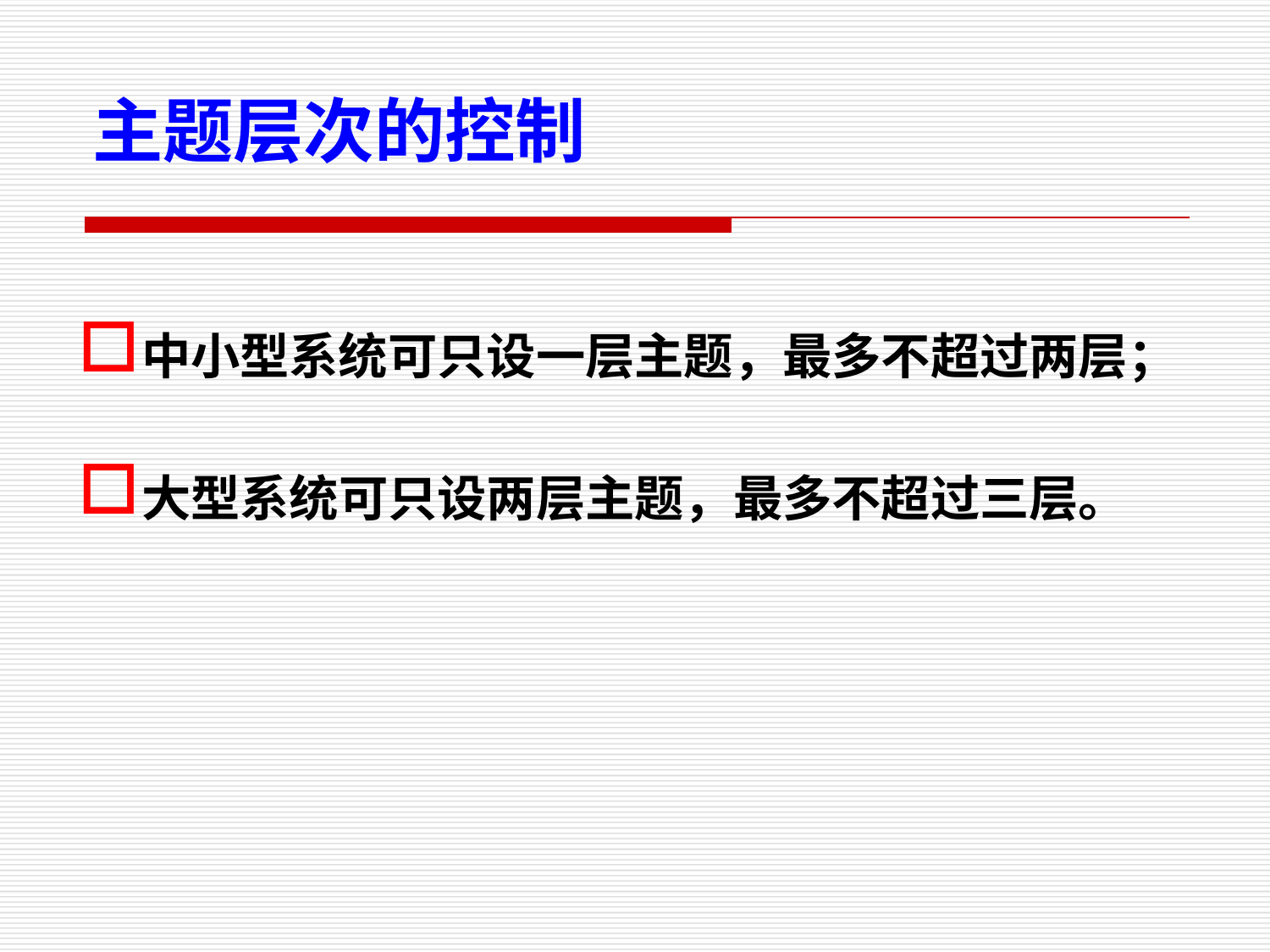

主题层次的控制
中小型系统可只设一层主题，最多不超过两层；

大型系统可只设两层主题，最多不超过三层。